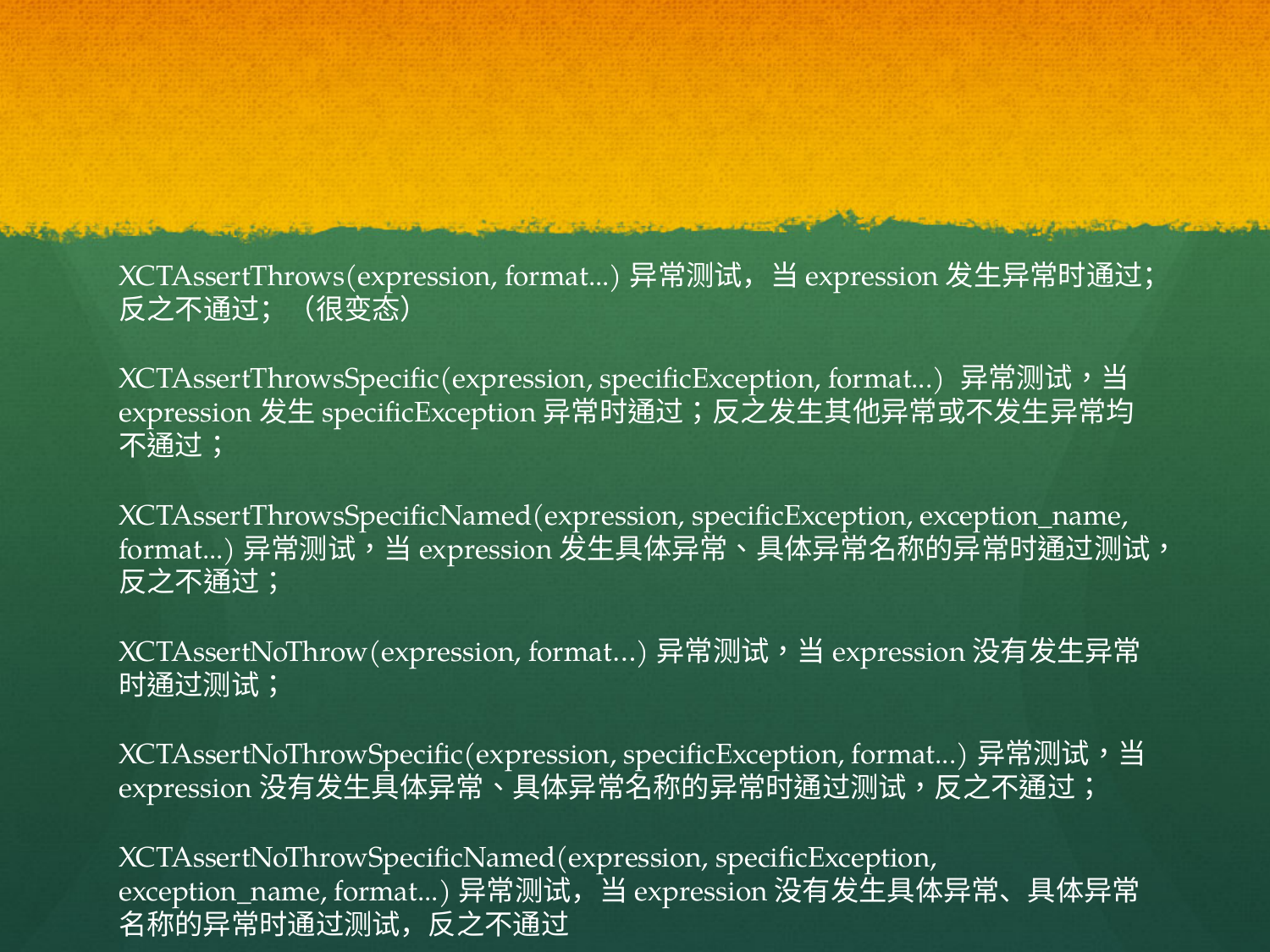

#
XCTAssertThrows(expression, format...)异常测试，当expression发生异常时通过；反之不通过；（很变态）
XCTAssertThrowsSpecific(expression, specificException, format...) 异常测试，当expression发生specificException异常时通过；反之发生其他异常或不发生异常均不通过；
XCTAssertThrowsSpecificNamed(expression, specificException, exception_name, format...)异常测试，当expression发生具体异常、具体异常名称的异常时通过测试，反之不通过；
XCTAssertNoThrow(expression, format…)异常测试，当expression没有发生异常时通过测试；
XCTAssertNoThrowSpecific(expression, specificException, format...)异常测试，当expression没有发生具体异常、具体异常名称的异常时通过测试，反之不通过；
XCTAssertNoThrowSpecificNamed(expression, specificException, exception_name, format...)异常测试，当expression没有发生具体异常、具体异常名称的异常时通过测试，反之不通过